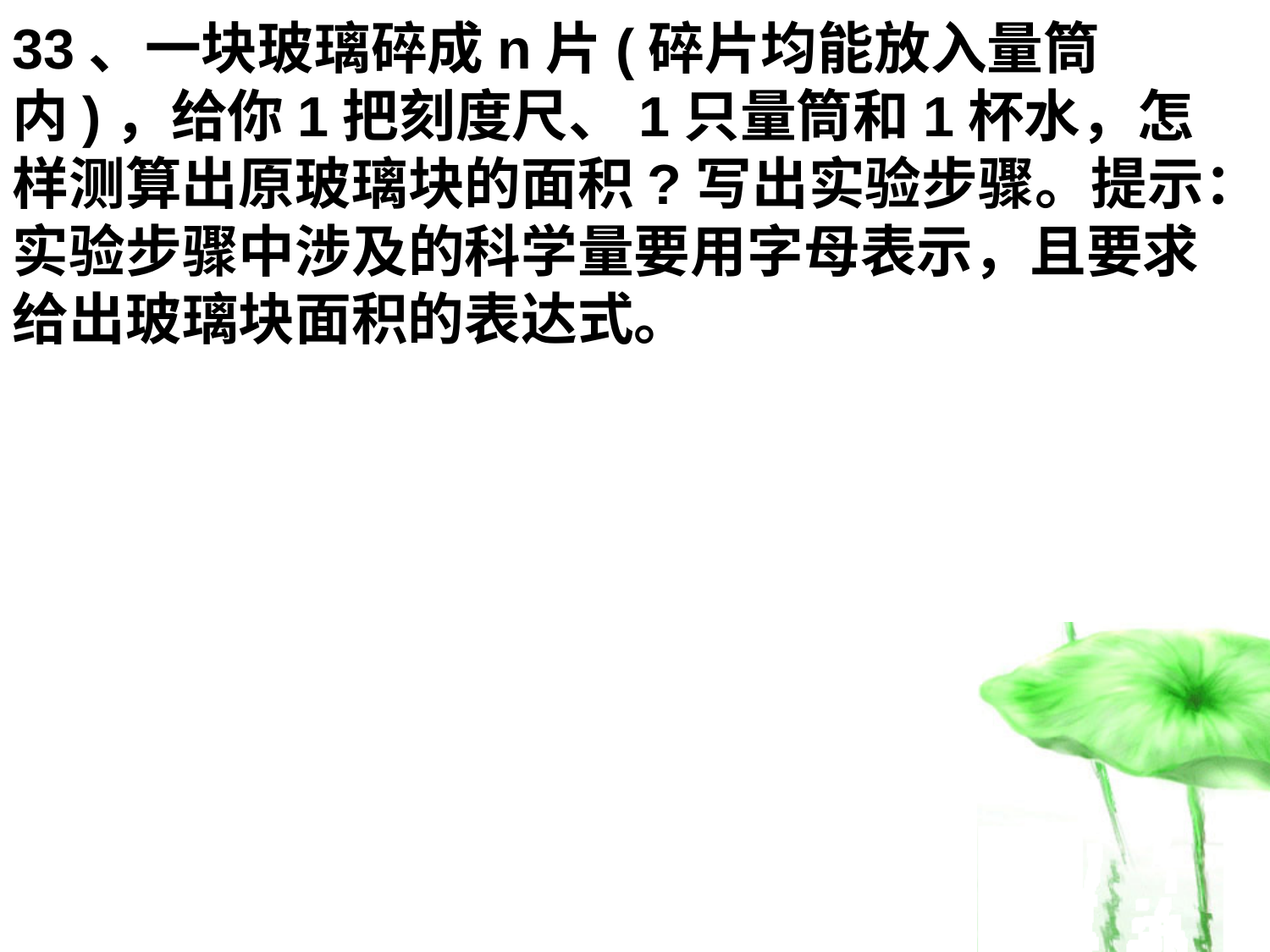

33、一块玻璃碎成n片(碎片均能放入量筒内)，给你1把刻度尺、1只量筒和1杯水，怎样测算出原玻璃块的面积?写出实验步骤。提示：实验步骤中涉及的科学量要用字母表示，且要求给出玻璃块面积的表达式。